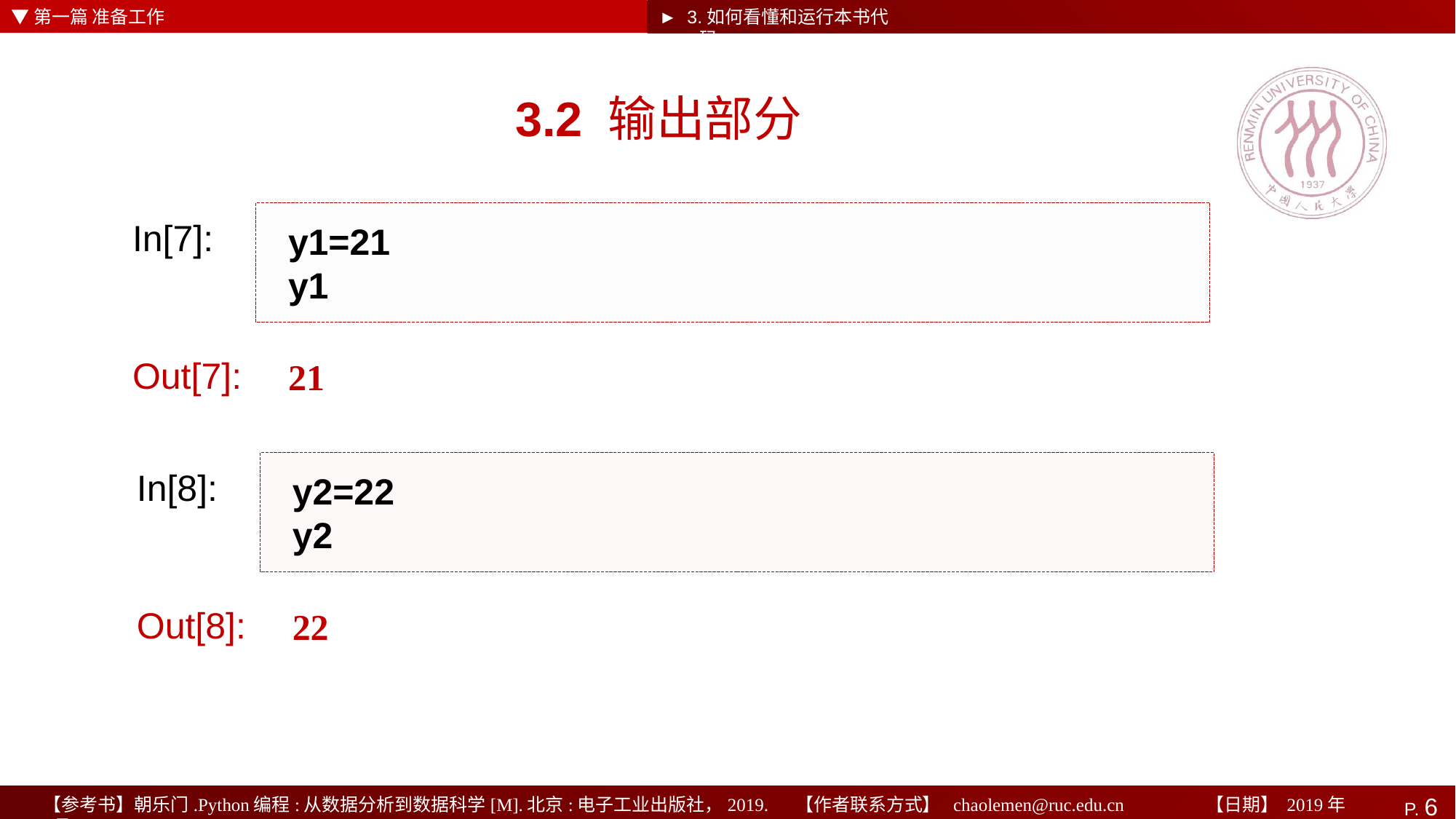

▼第一篇 准备工作
►  3.如何看懂和运行本书代码
# 3.2 输出部分
y1=21
y1
In[7]:
21
Out[7]:
y2=22
y2
In[8]:
22
Out[8]: